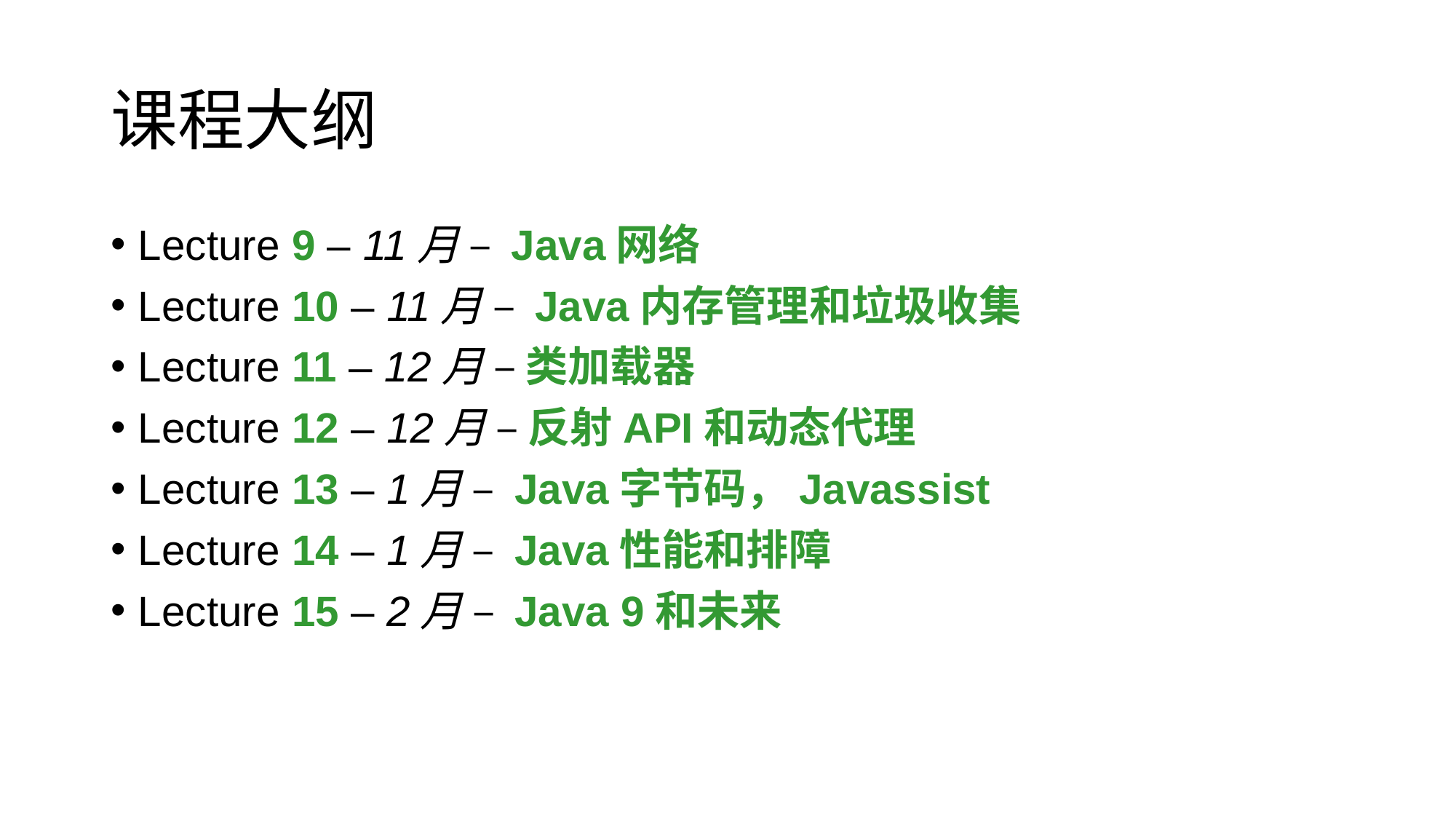

# 课程大纲
Lecture 9 – 11月 – Java网络
Lecture 10 – 11月 – Java内存管理和垃圾收集
Lecture 11 – 12月 – 类加载器
Lecture 12 – 12月 – 反射API和动态代理
Lecture 13 – 1月 – Java字节码，Javassist
Lecture 14 – 1月 – Java性能和排障
Lecture 15 – 2月 – Java 9和未来